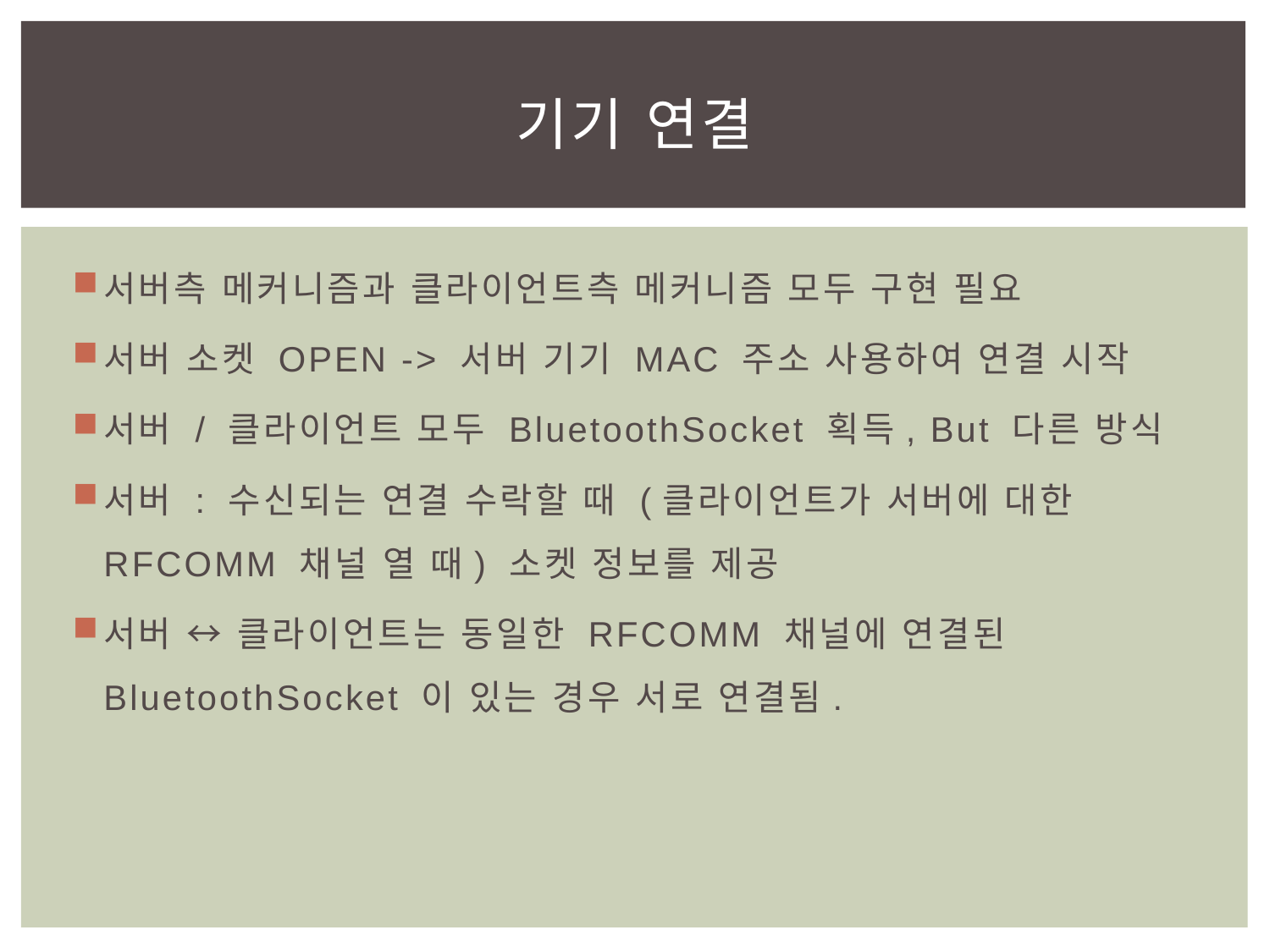

# 기기 연결
서버측 메커니즘과 클라이언트측 메커니즘 모두 구현 필요
서버 소켓 OPEN -> 서버 기기 MAC 주소 사용하여 연결 시작
서버 / 클라이언트 모두 BluetoothSocket 획득, But 다른 방식
서버 : 수신되는 연결 수락할 때 (클라이언트가 서버에 대한 RFCOMM 채널 열 때) 소켓 정보를 제공
서버 ↔ 클라이언트는 동일한 RFCOMM 채널에 연결된 BluetoothSocket 이 있는 경우 서로 연결됨.